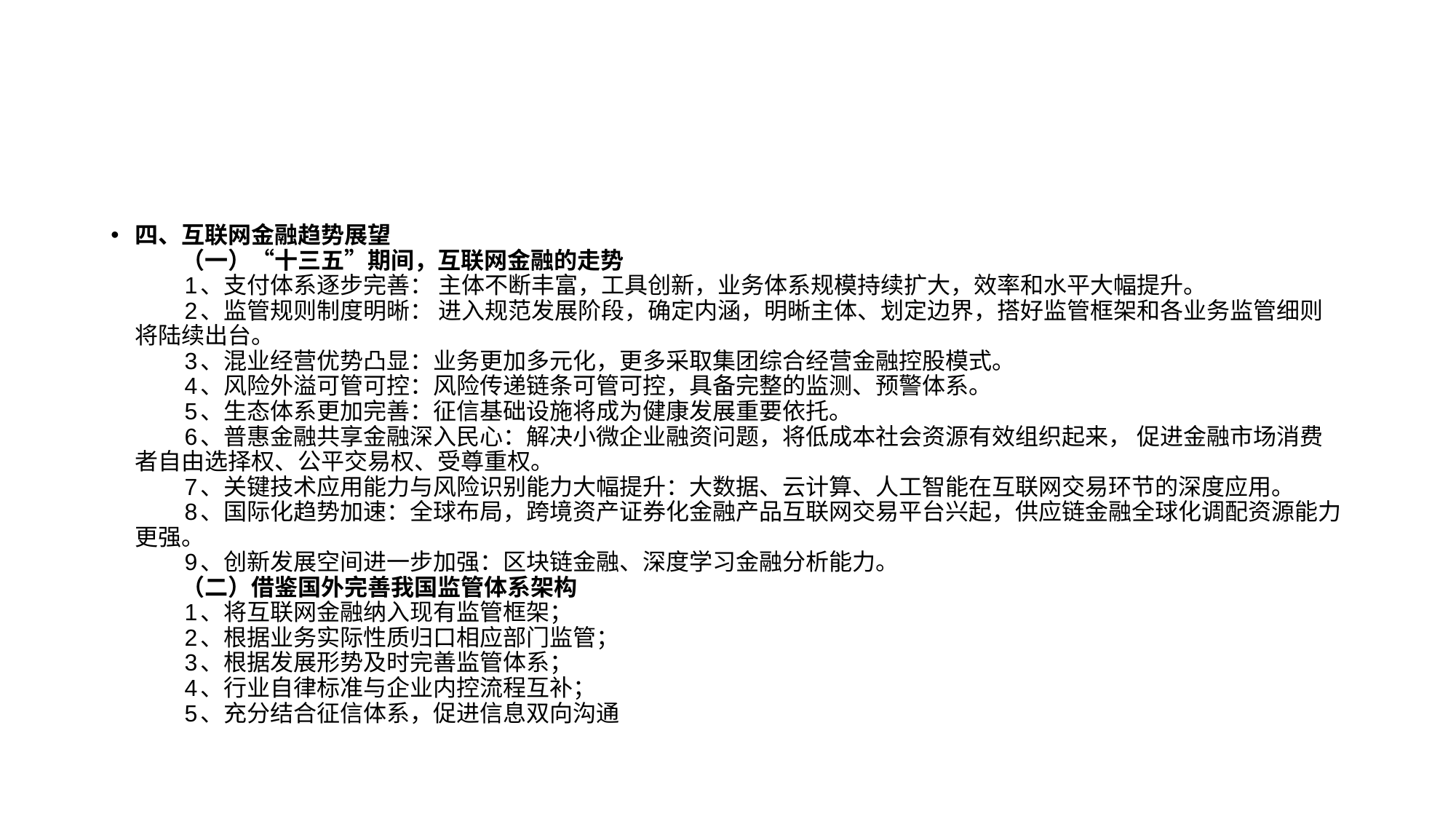

#
四、互联网金融趋势展望
　　（一）“十三五”期间，互联网金融的走势
　　1、支付体系逐步完善： 主体不断丰富，工具创新，业务体系规模持续扩大，效率和水平大幅提升。
　　2、监管规则制度明晰： 进入规范发展阶段，确定内涵，明晰主体、划定边界，搭好监管框架和各业务监管细则将陆续出台。
　　3、混业经营优势凸显：业务更加多元化，更多采取集团综合经营金融控股模式。
　　4、风险外溢可管可控：风险传递链条可管可控，具备完整的监测、预警体系。
　　5、生态体系更加完善：征信基础设施将成为健康发展重要依托。
　　6、普惠金融共享金融深入民心：解决小微企业融资问题，将低成本社会资源有效组织起来， 促进金融市场消费者自由选择权、公平交易权、受尊重权。
　　7、关键技术应用能力与风险识别能力大幅提升：大数据、云计算、人工智能在互联网交易环节的深度应用。
　　8、国际化趋势加速：全球布局，跨境资产证券化金融产品互联网交易平台兴起，供应链金融全球化调配资源能力更强。
　　9、创新发展空间进一步加强：区块链金融、深度学习金融分析能力。
　　（二）借鉴国外完善我国监管体系架构
　　1、将互联网金融纳入现有监管框架；
　　2、根据业务实际性质归口相应部门监管；
　　3、根据发展形势及时完善监管体系；
　　4、行业自律标准与企业内控流程互补；
　　5、充分结合征信体系，促进信息双向沟通